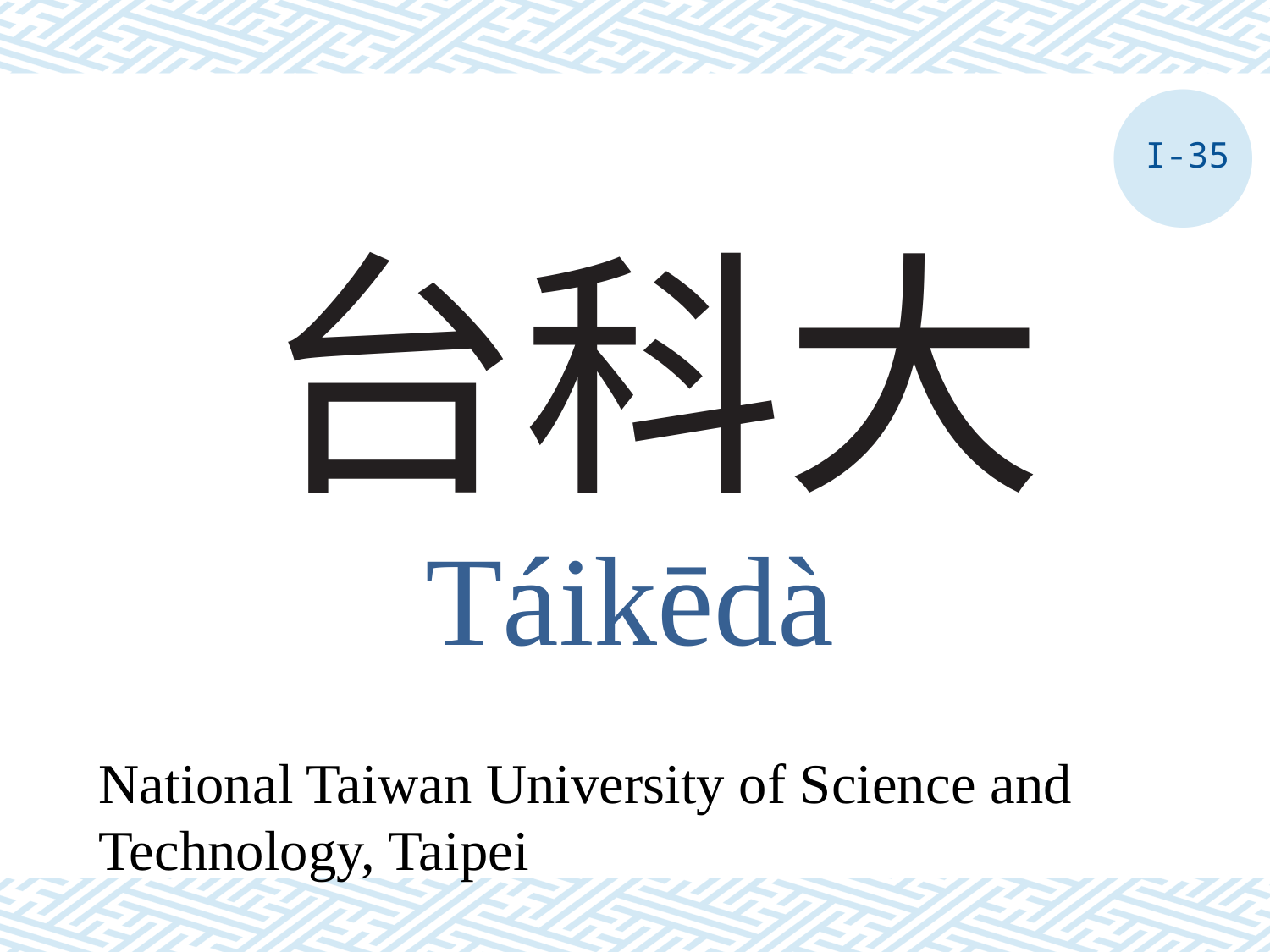

I-35

# 台科大
Táikēdà
National Taiwan University of Science and Technology, Taipei